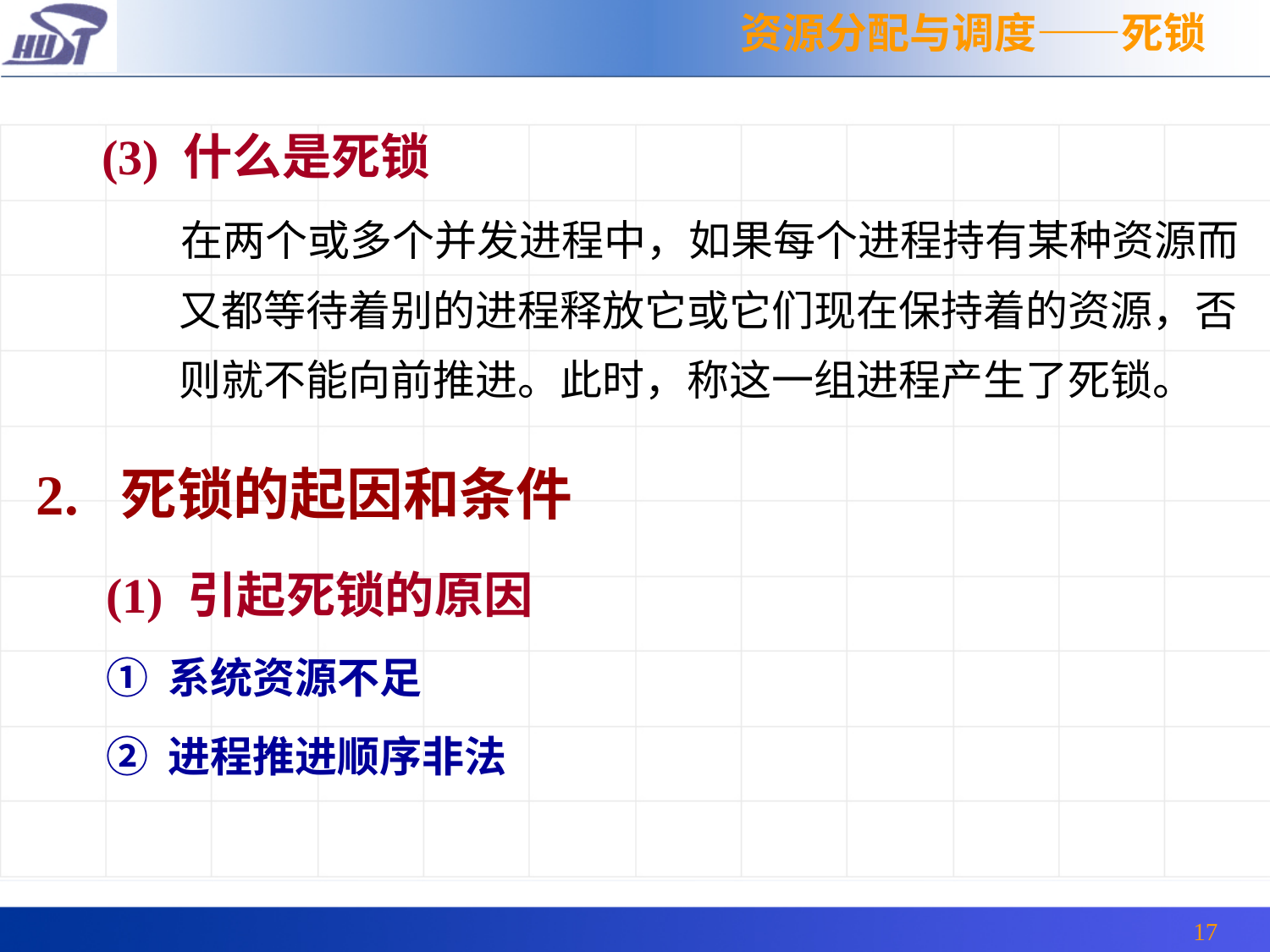

资源分配与调度——死锁
(3) 什么是死锁
      在两个或多个并发进程中，如果每个进程持有某种资源而
       又都等待着别的进程释放它或它们现在保持着的资源，否
       则就不能向前推进。此时，称这一组进程产生了死锁。
2.  死锁的起因和条件
(1) 引起死锁的原因
① 系统资源不足
② 进程推进顺序非法
17